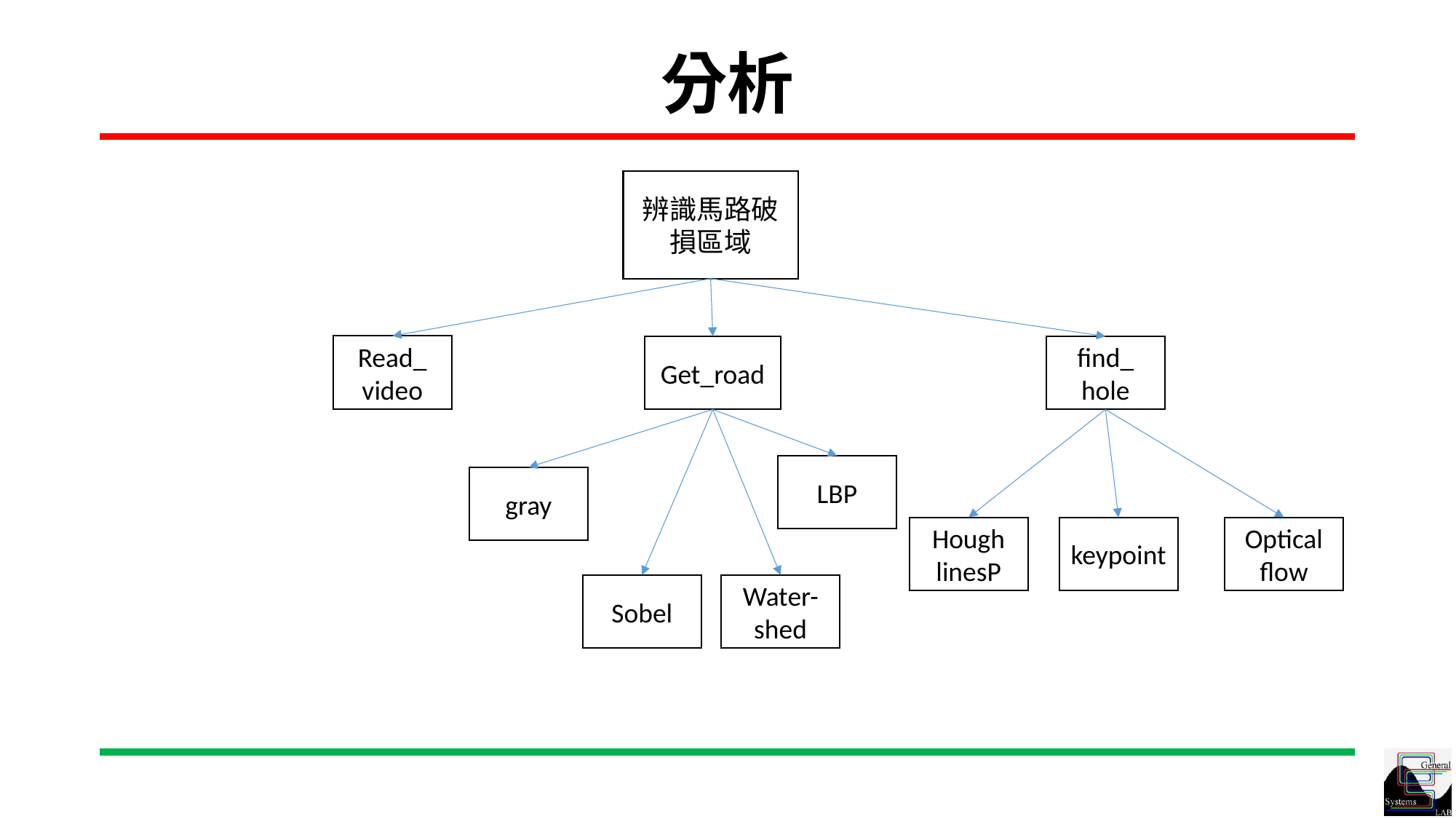

# 分析
辨識馬路破損區域
Read_
video
Get_road
find_
hole
LBP
gray
Optical flow
Hough
linesP
keypoint
Sobel
Water-shed